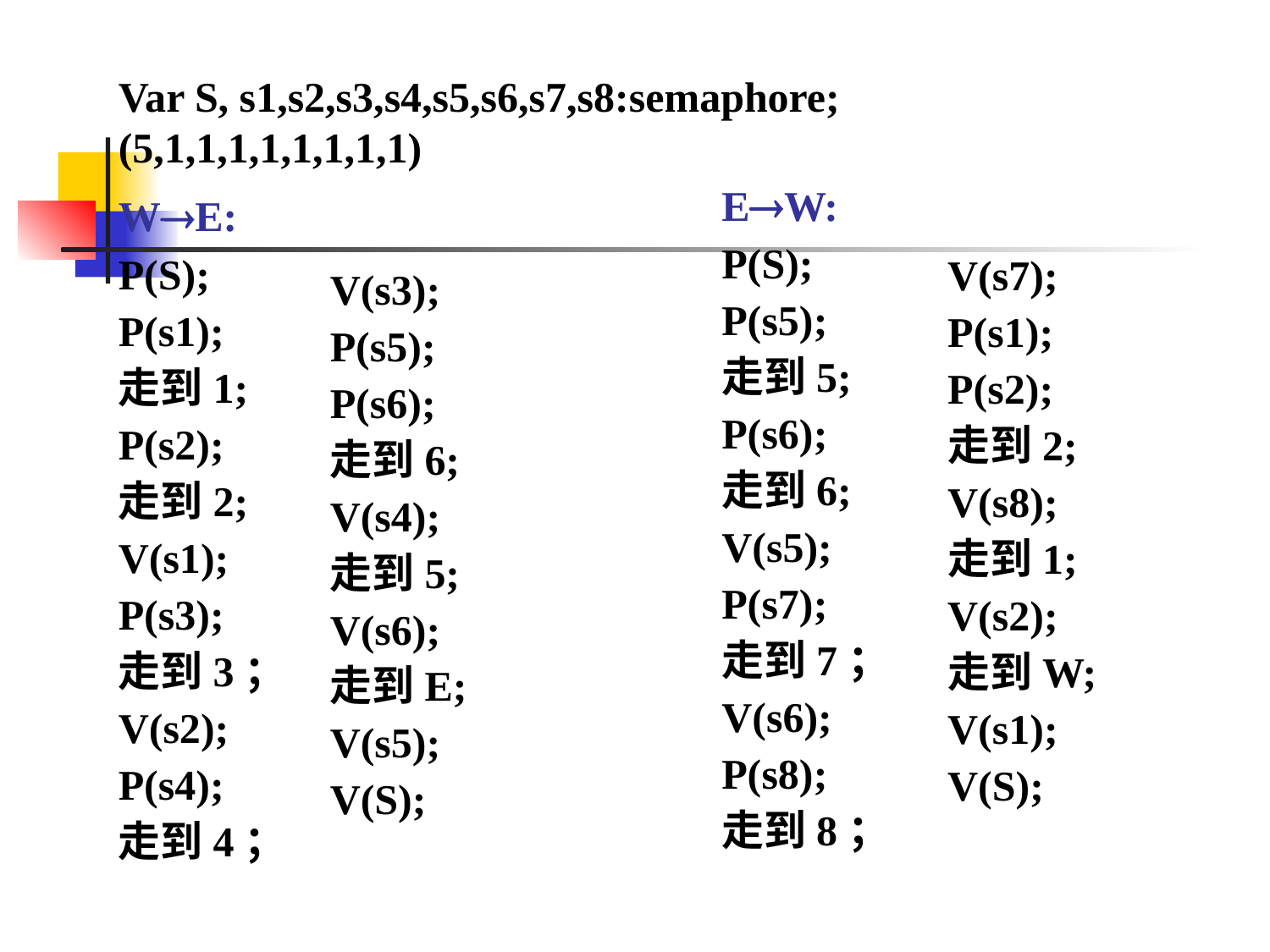

Var S, s1,s2,s3,s4,s5,s6,s7,s8:semaphore; (5,1,1,1,1,1,1,1,1)
E→W:
P(S);
P(s5);
走到5;
P(s6);
走到6;
V(s5);
P(s7);
走到7；
V(s6);
P(s8);
走到8；

W→E:
P(S);
P(s1);
走到1;
P(s2);
走到2;
V(s1);
P(s3);
走到3；
V(s2);
P(s4);
走到4；
V(s7);
P(s1);
P(s2);
走到2;
V(s8);
走到1;
V(s2);
走到W;
V(s1);
V(S);

V(s3);
P(s5);
P(s6);
走到6;
V(s4);
走到5;
V(s6);
走到E;
V(s5);
V(S);